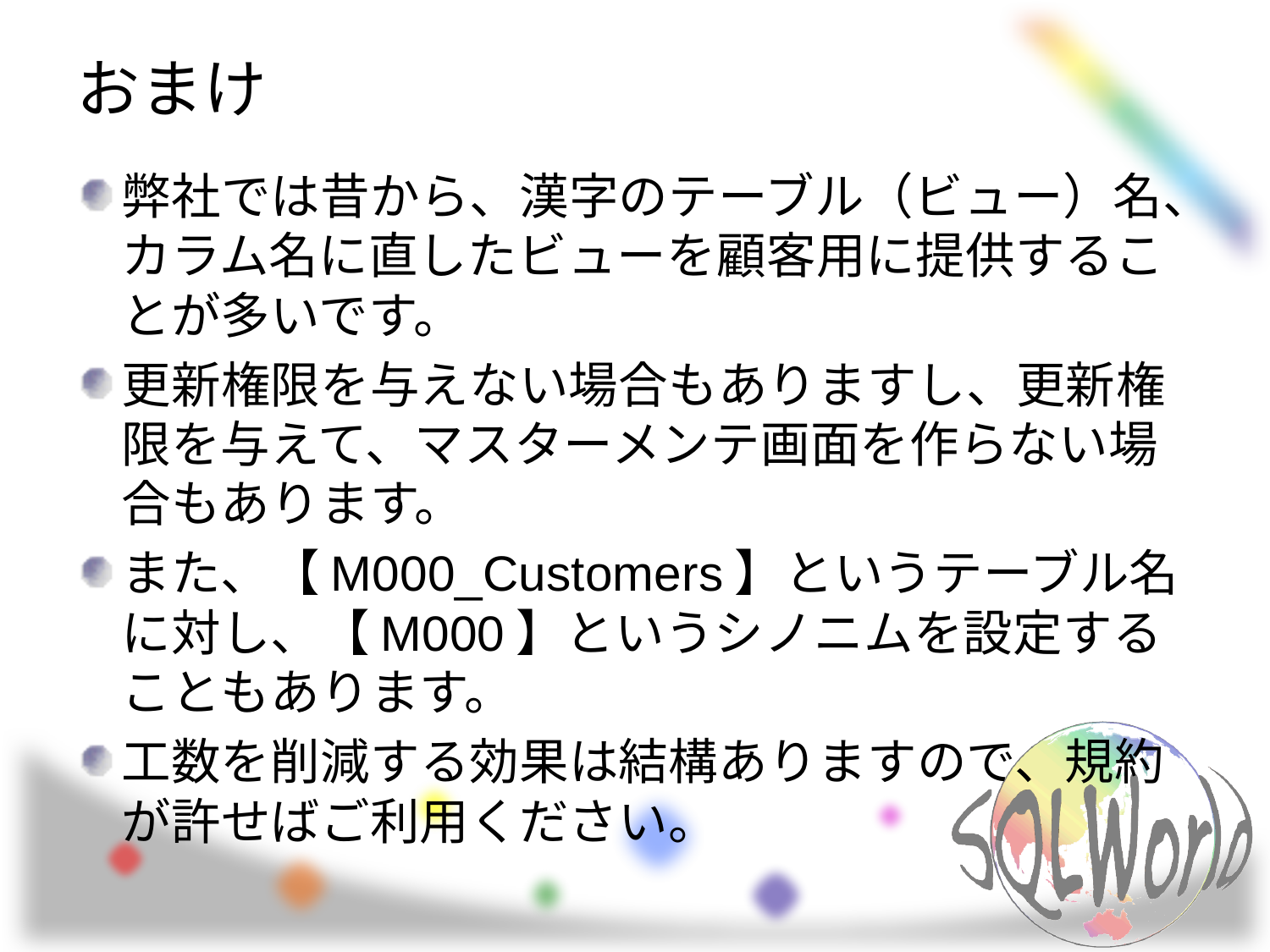

# おまけ
弊社では昔から、漢字のテーブル（ビュー）名、カラム名に直したビューを顧客用に提供することが多いです。
更新権限を与えない場合もありますし、更新権限を与えて、マスターメンテ画面を作らない場合もあります。
また、【M000_Customers】というテーブル名に対し、【M000】というシノニムを設定することもあります。
工数を削減する効果は結構ありますので、規約が許せばご利用ください。